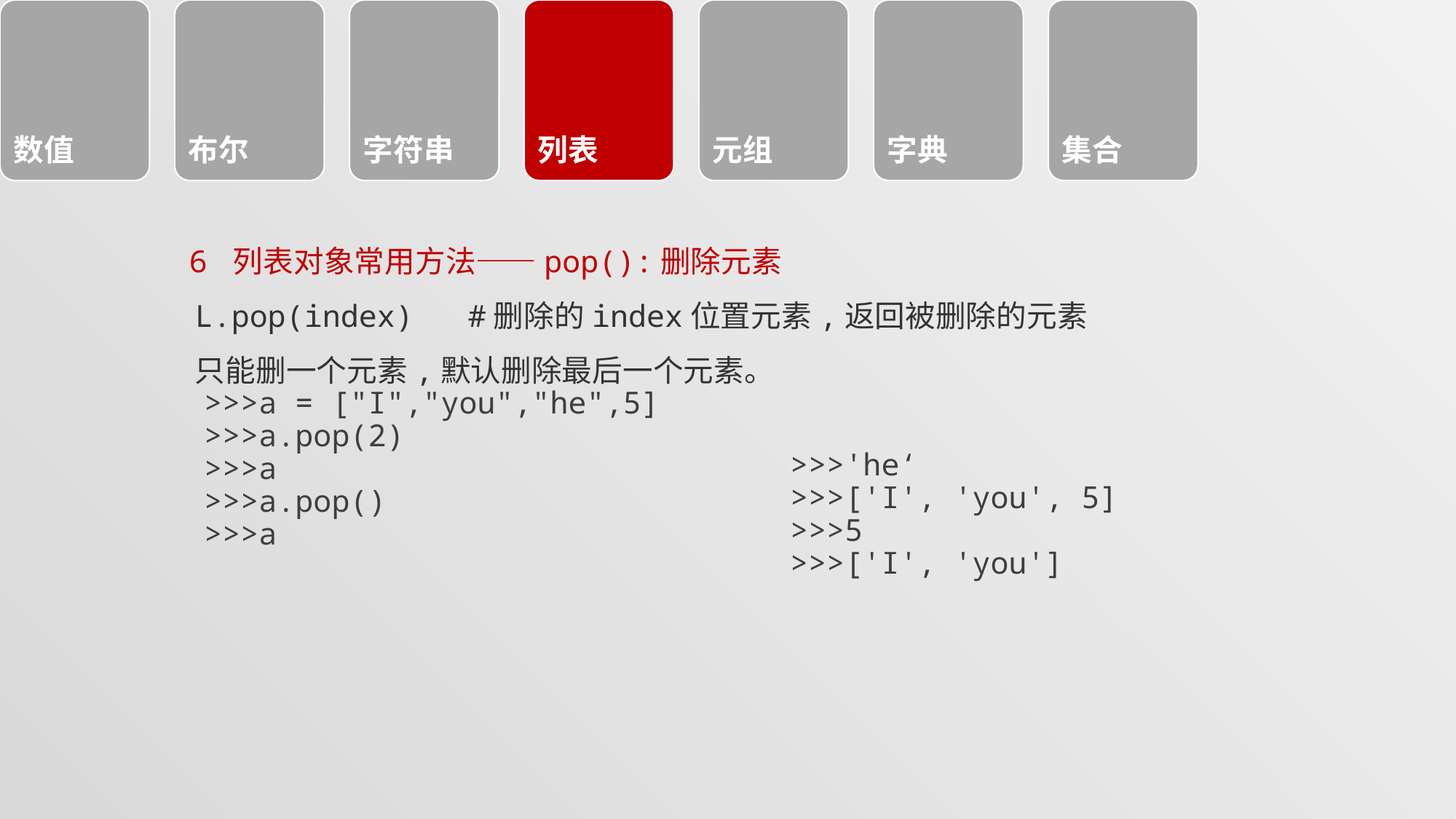

#
6 列表对象常用方法——pop():删除元素
L.pop(index)   #删除的index位置元素,返回被删除的元素
只能删一个元素,默认删除最后一个元素。
>>>a = ["I","you","he",5]
>>>a.pop(2)
>>>a
>>>a.pop()
>>>a

>>>'he‘
>>>['I', 'you', 5]
>>>5
>>>['I', 'you']